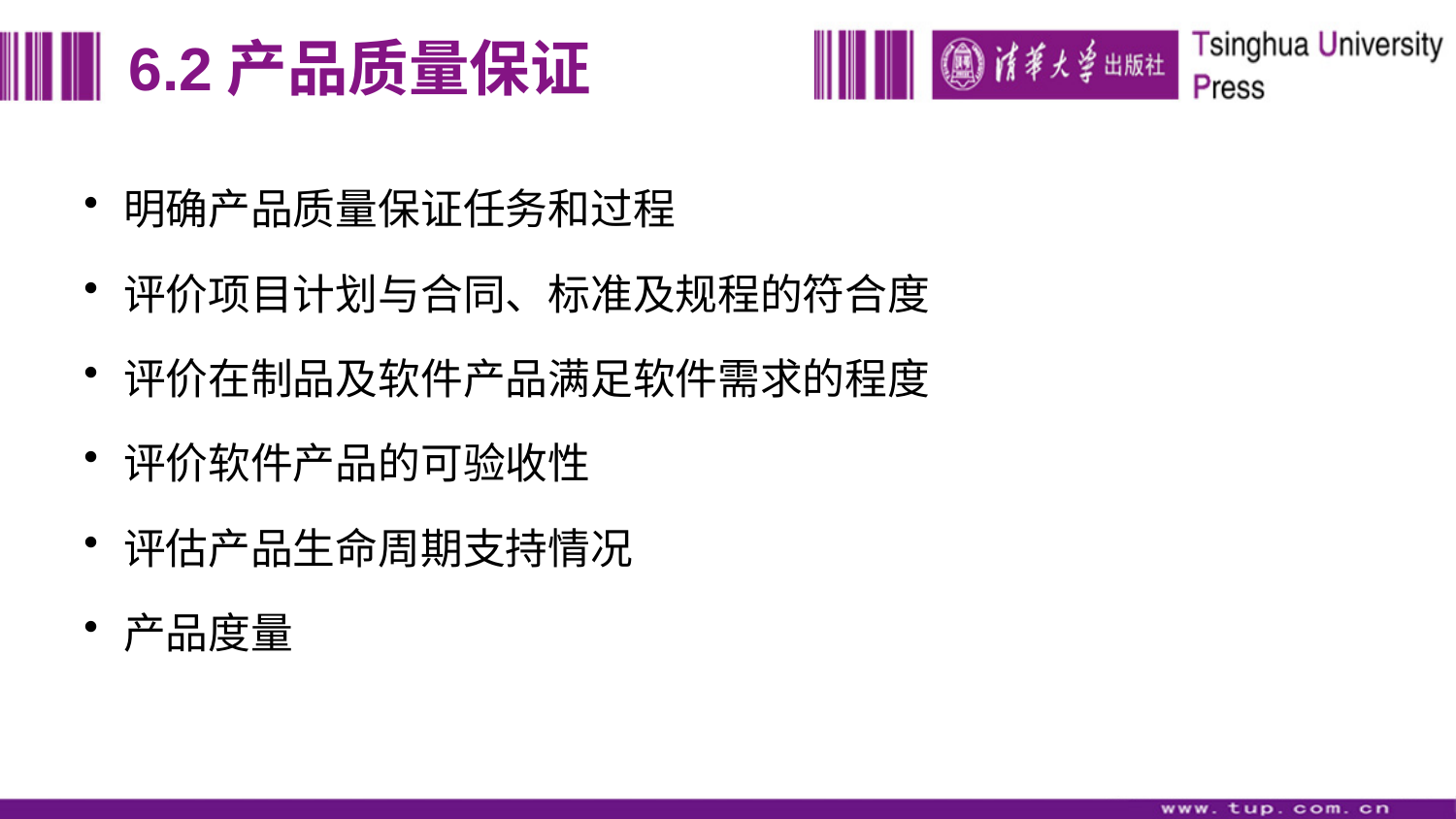

# 6.2产品质量保证
明确产品质量保证任务和过程
评价项目计划与合同、标准及规程的符合度
评价在制品及软件产品满足软件需求的程度
评价软件产品的可验收性
评估产品生命周期支持情况
产品度量